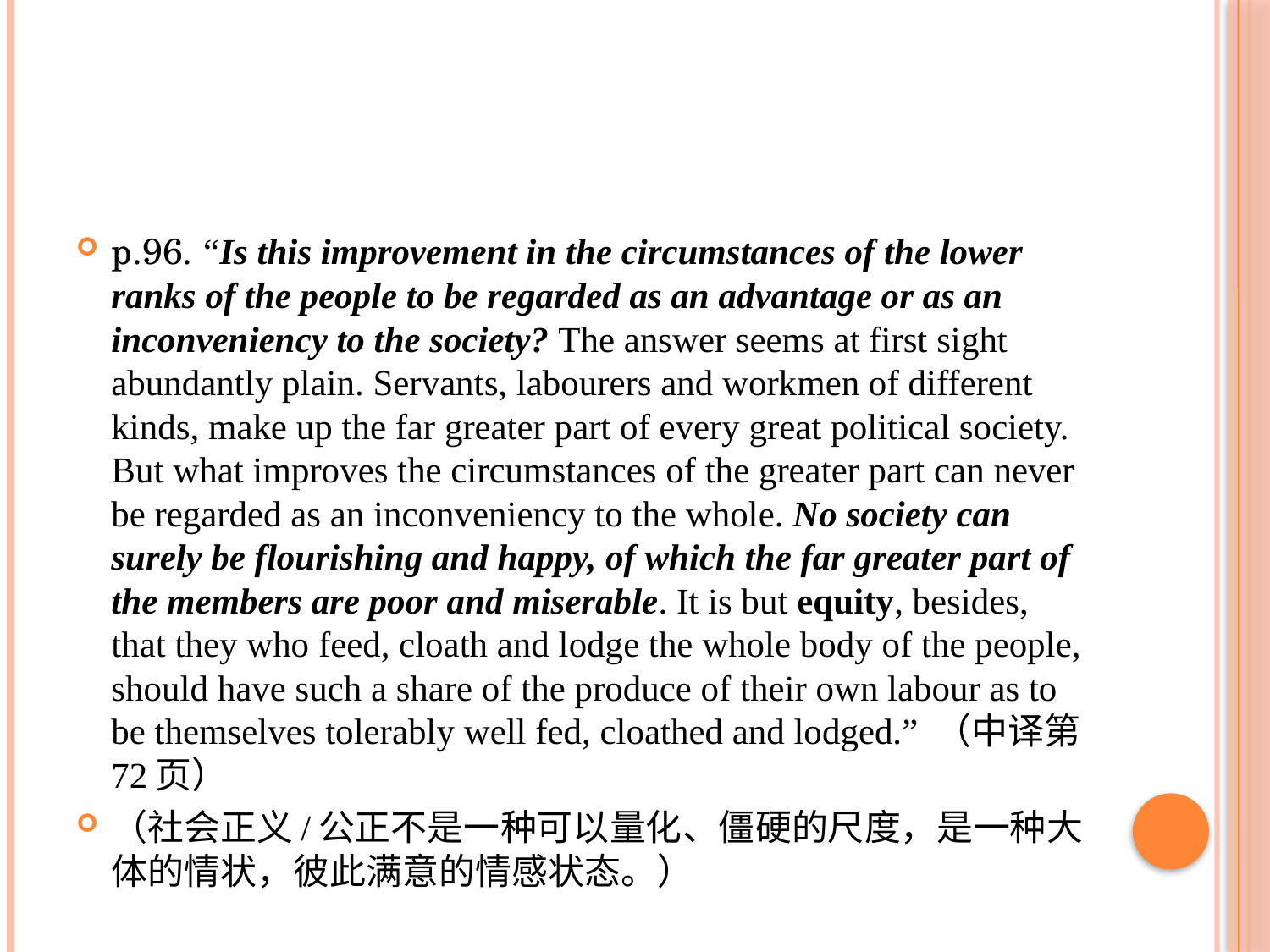

#
p.96. “Is this improvement in the circumstances of the lower ranks of the people to be regarded as an advantage or as an inconveniency to the society? The answer seems at first sight abundantly plain. Servants, labourers and workmen of different kinds, make up the far greater part of every great political society. But what improves the circumstances of the greater part can never be regarded as an inconveniency to the whole. No society can surely be flourishing and happy, of which the far greater part of the members are poor and miserable. It is but equity, besides, that they who feed, cloath and lodge the whole body of the people, should have such a share of the produce of their own labour as to be themselves tolerably well fed, cloathed and lodged.” （中译第72页）
（社会正义/公正不是一种可以量化、僵硬的尺度，是一种大体的情状，彼此满意的情感状态。）